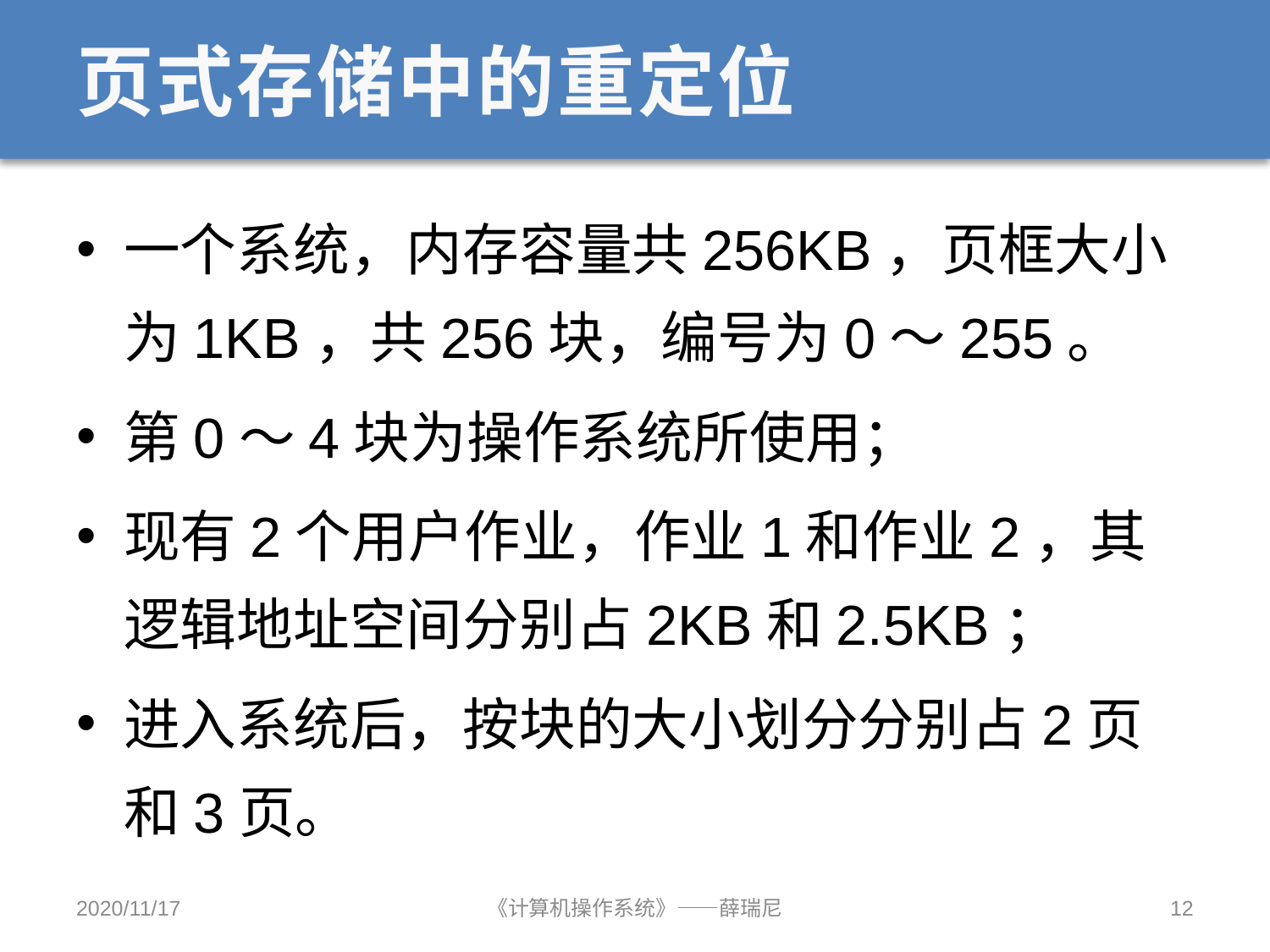

# 页式存储中的重定位
一个系统，内存容量共256KB，页框大小为1KB，共256块，编号为0～255。
第0～4块为操作系统所使用；
现有2个用户作业，作业1和作业2，其逻辑地址空间分别占2KB和2.5KB；
进入系统后，按块的大小划分分别占2页和3页。
2020/11/17
《计算机操作系统》——薛瑞尼
12